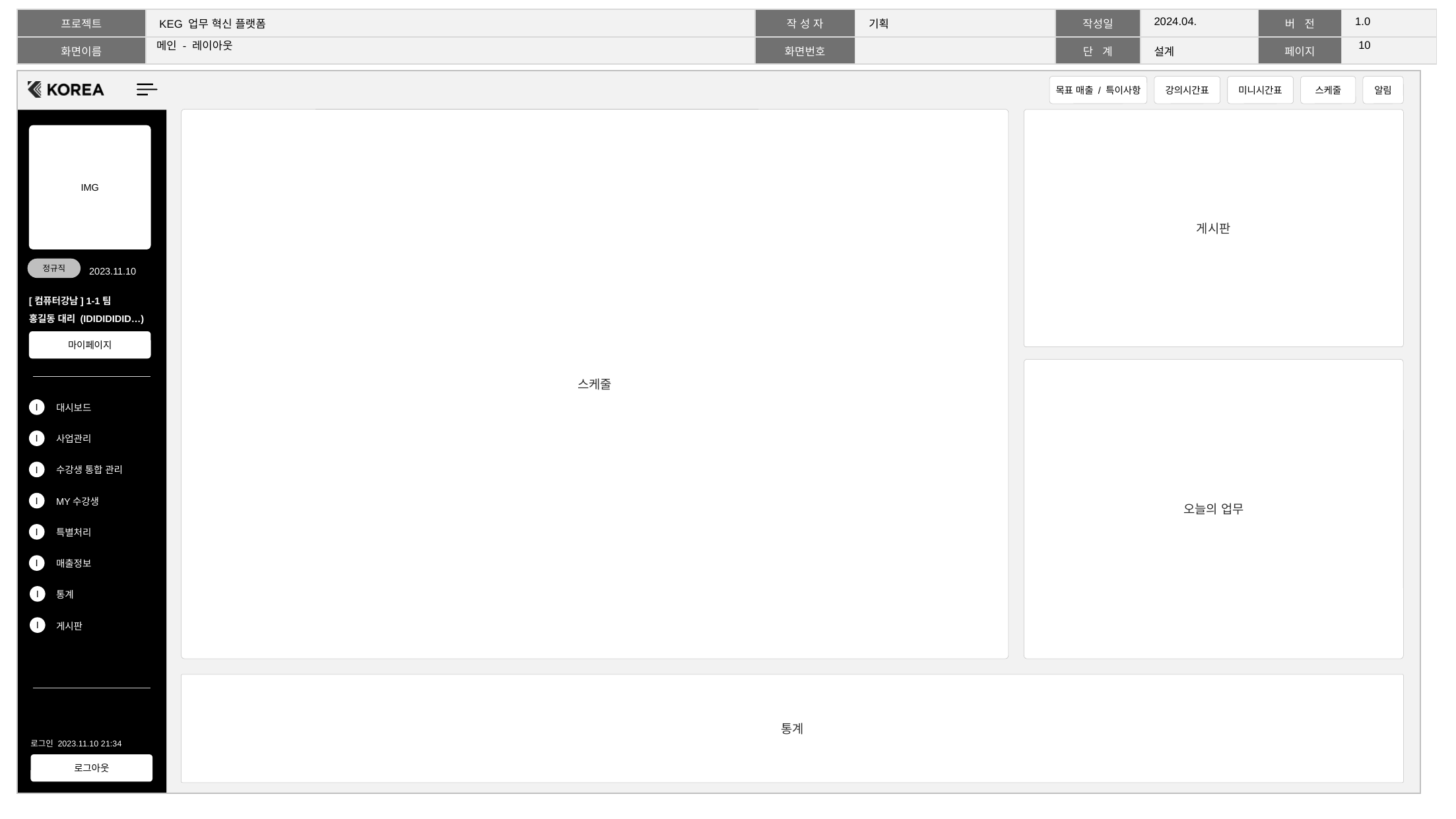

10

# 메인 - 레이아웃
목표 매출 / 특이사항
강의시간표
미니시간표
스케줄
알림
스케줄
게시판
오늘의 업무
통계